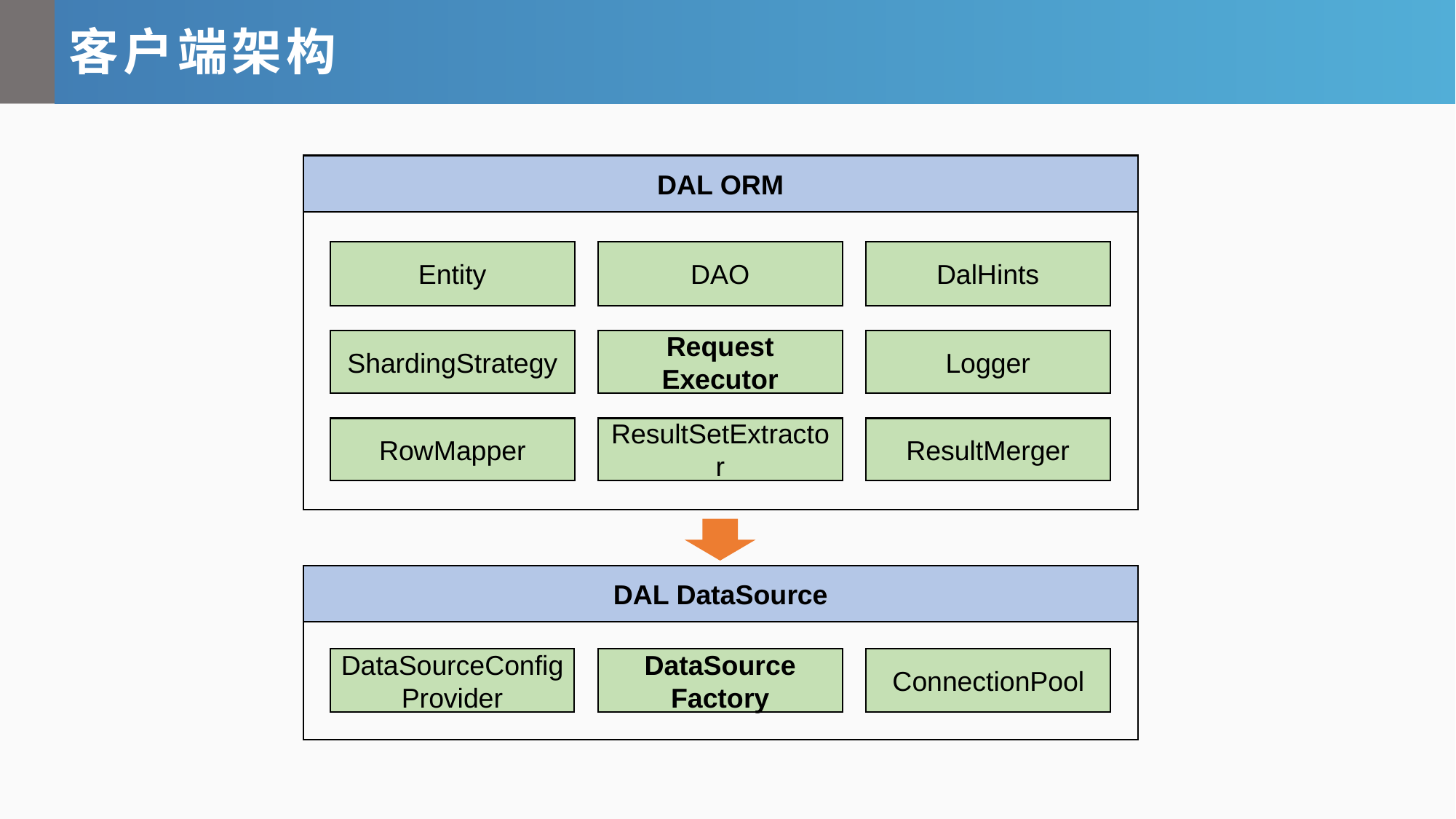

客户端架构
DAL ORM

Entity
DAO
DalHints
ShardingStrategy
Request
Executor
Logger
RowMapper
ResultSetExtractor
ResultMerger

DAL DataSource

DataSource
Factory
DataSourceConfig
Provider
ConnectionPool